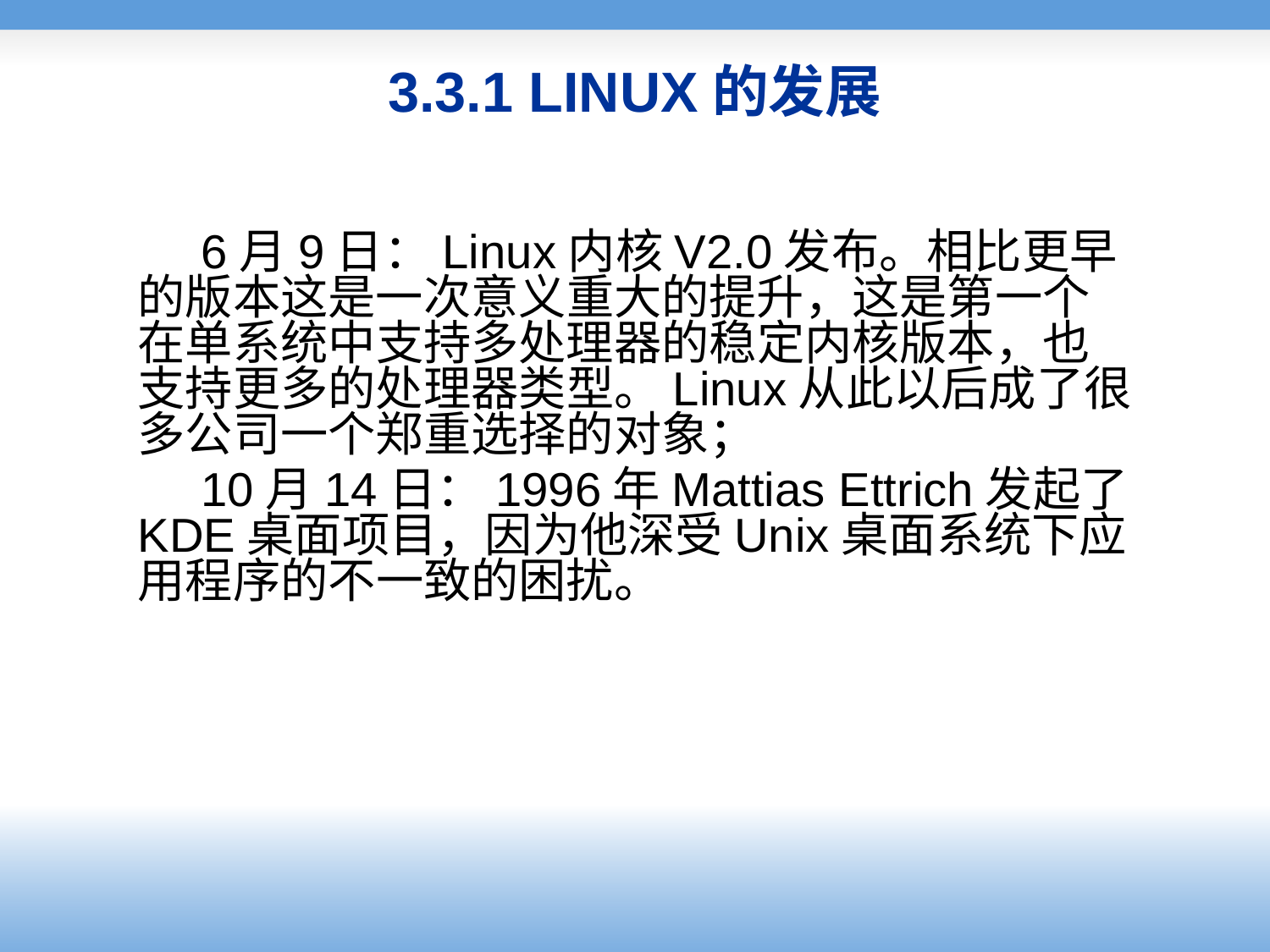

# 3.3.1 LINUX的发展
6月9日：Linux内核V2.0发布。相比更早的版本这是一次意义重大的提升，这是第一个在单系统中支持多处理器的稳定内核版本，也支持更多的处理器类型。Linux从此以后成了很多公司一个郑重选择的对象；
10月14日：1996年Mattias Ettrich发起了KDE桌面项目，因为他深受Unix桌面系统下应用程序的不一致的困扰。